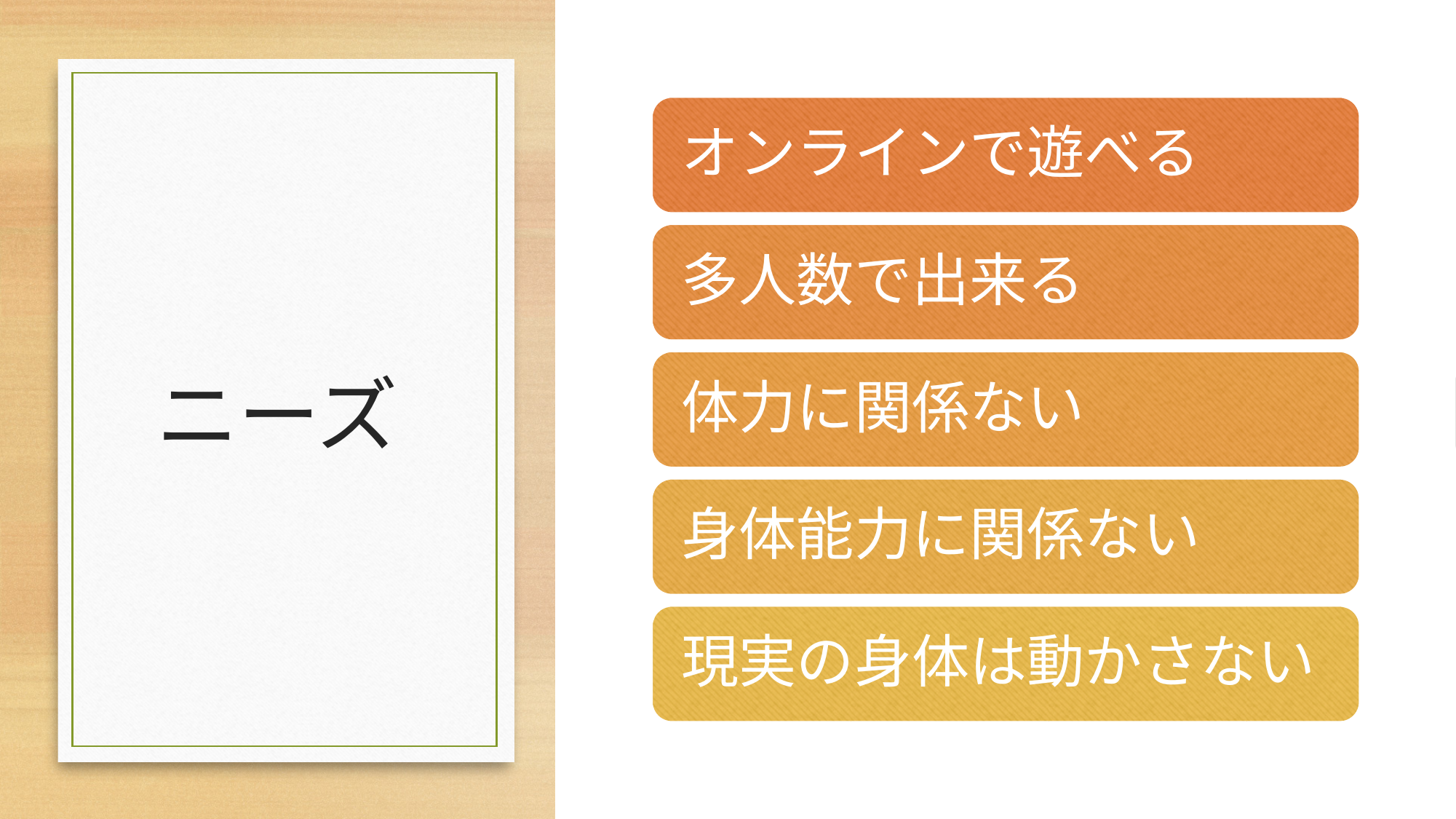

オンラインで遊べる
多人数で出来る
体力に関係ない
身体能力に関係ない
現実の身体は動かさない
# ニーズ